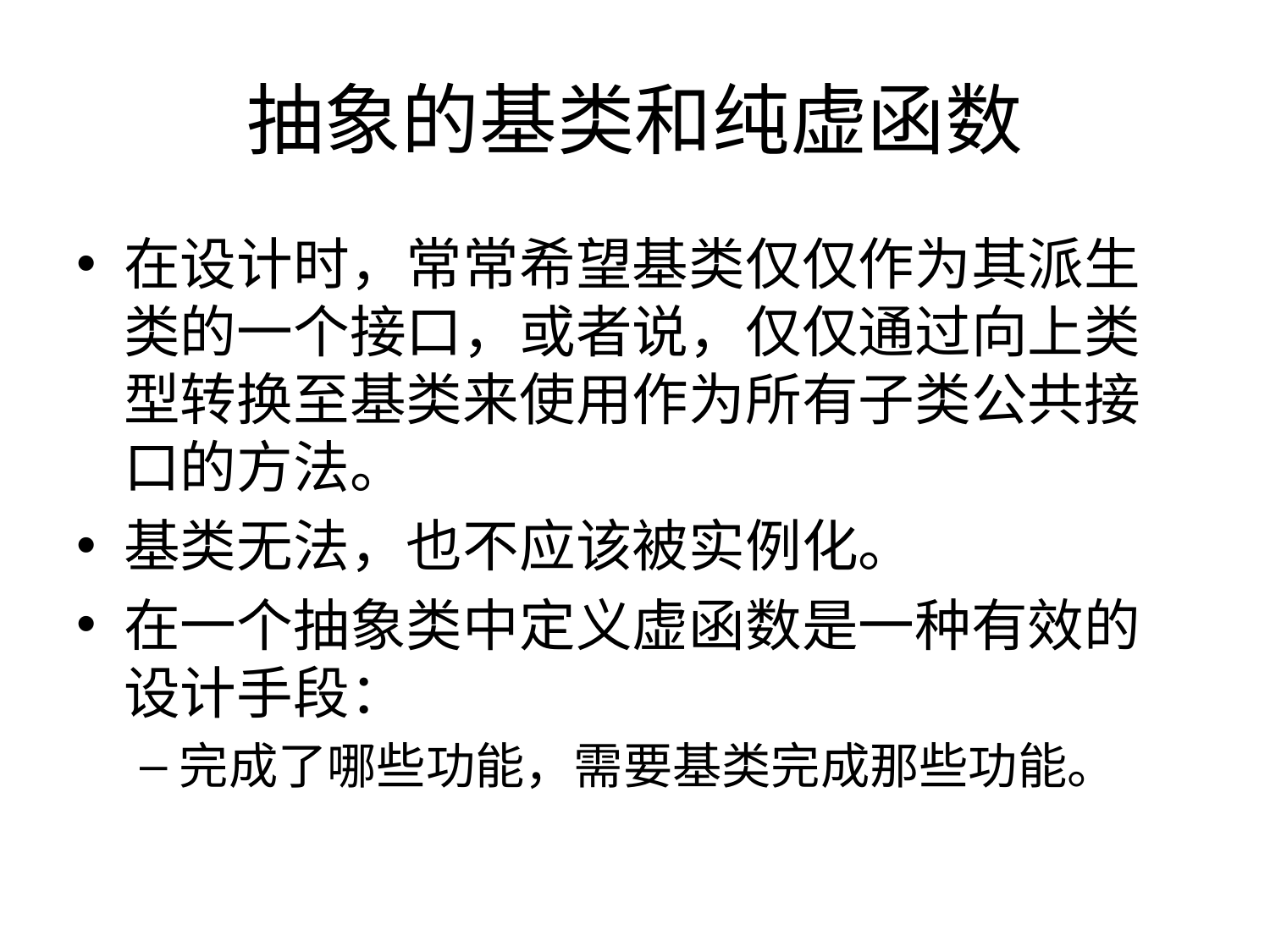

# 抽象的基类和纯虚函数
在设计时，常常希望基类仅仅作为其派生类的一个接口，或者说，仅仅通过向上类型转换至基类来使用作为所有子类公共接口的方法。
基类无法，也不应该被实例化。
在一个抽象类中定义虚函数是一种有效的设计手段：
完成了哪些功能，需要基类完成那些功能。